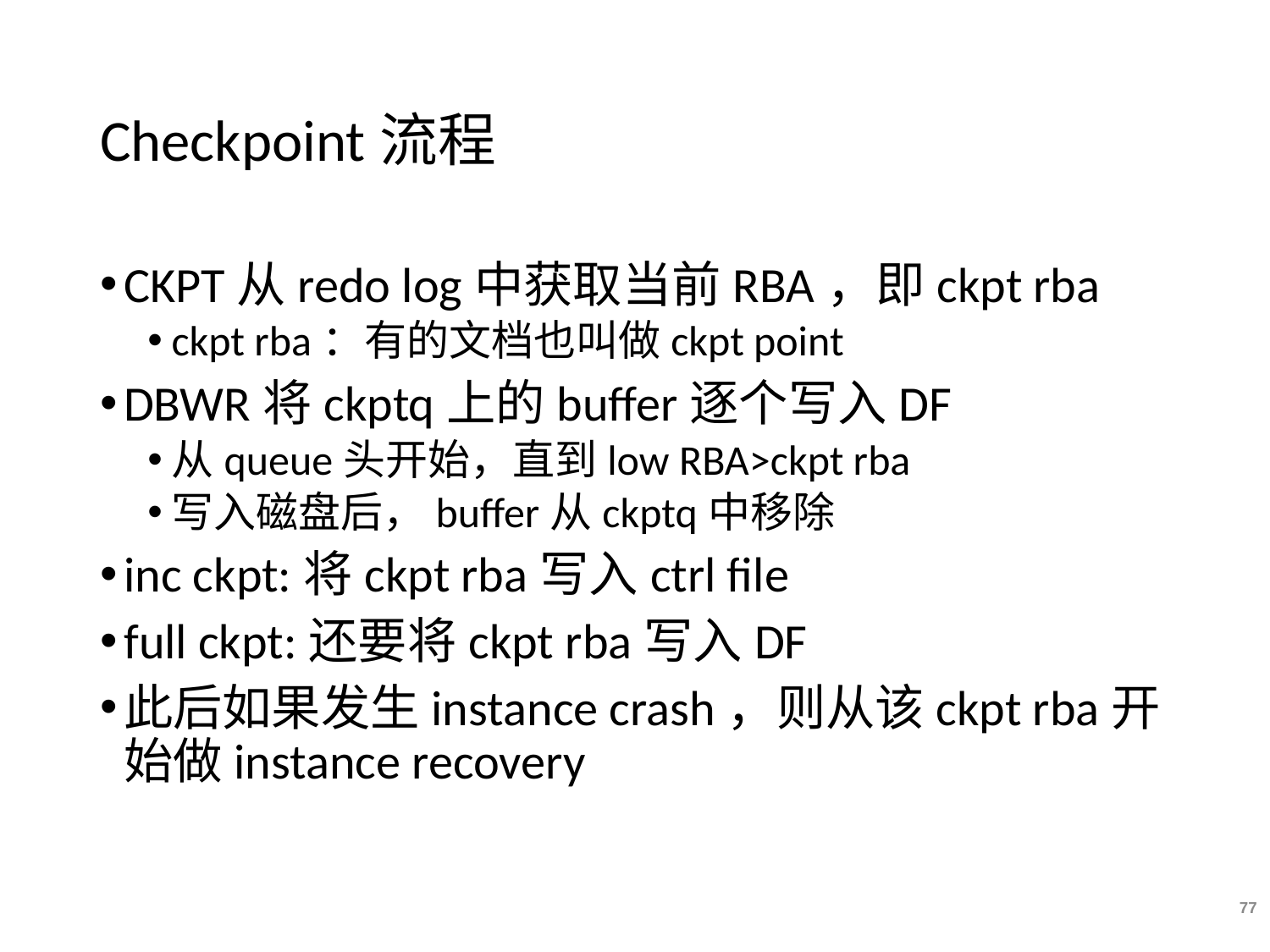

# Checkpoint流程
CKPT从redo log中获取当前RBA，即ckpt rba
ckpt rba：有的文档也叫做ckpt point
DBWR将ckptq上的buffer逐个写入DF
从queue头开始，直到low RBA>ckpt rba
写入磁盘后，buffer从ckptq中移除
inc ckpt:将ckpt rba写入ctrl file
full ckpt:还要将ckpt rba写入DF
此后如果发生instance crash，则从该ckpt rba开始做instance recovery

77